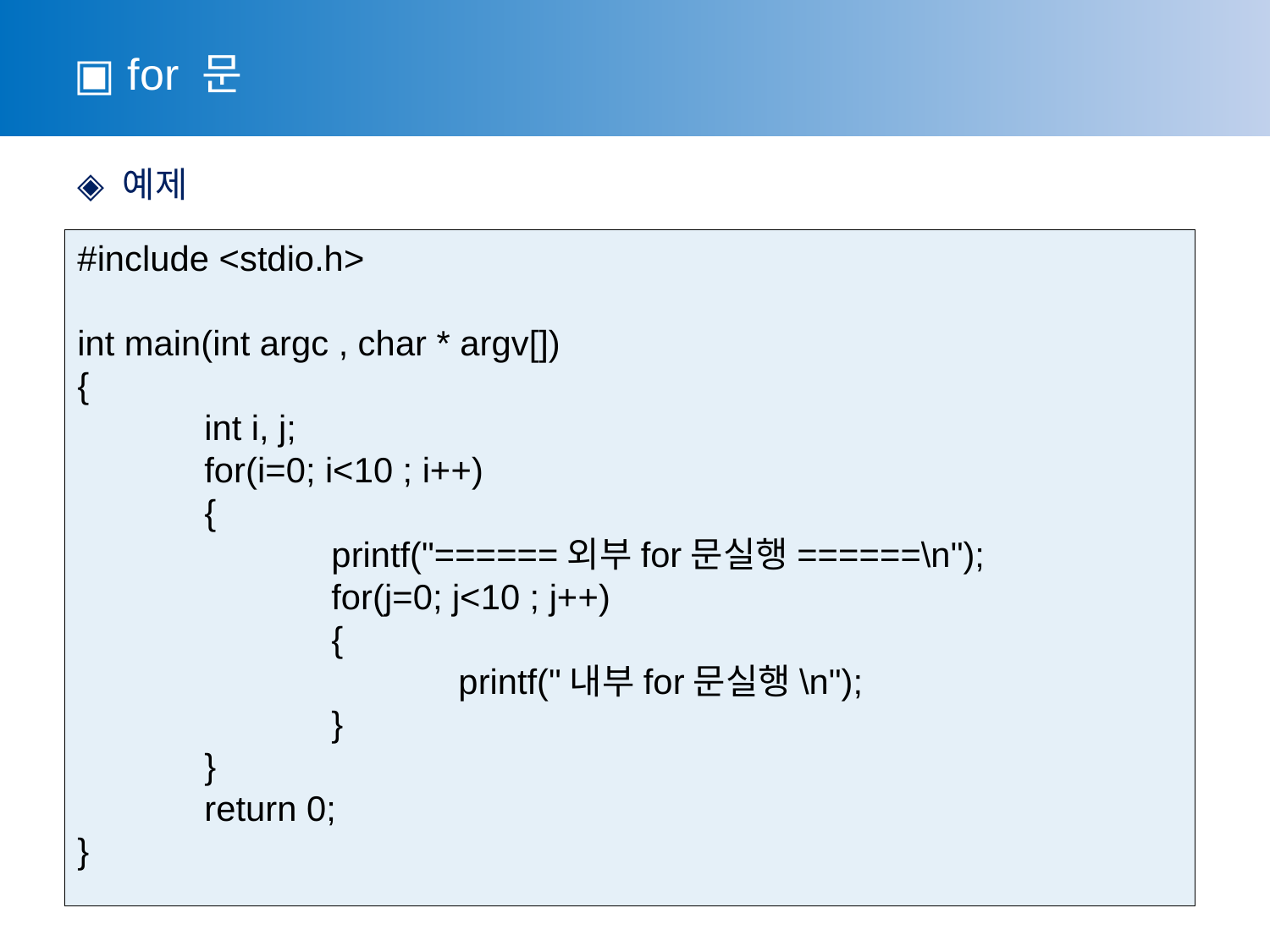

▣ for 문
 ◈ 예제
#include <stdio.h>

int main(int argc , char * argv[])
{
	int i, j;
	for(i=0; i<10 ; i++)
	{
		printf("======외부for문실행======\n");
		for(j=0; j<10 ; j++)
		{
			printf("내부for문실행\n");
		}
	}
	return 0;
}